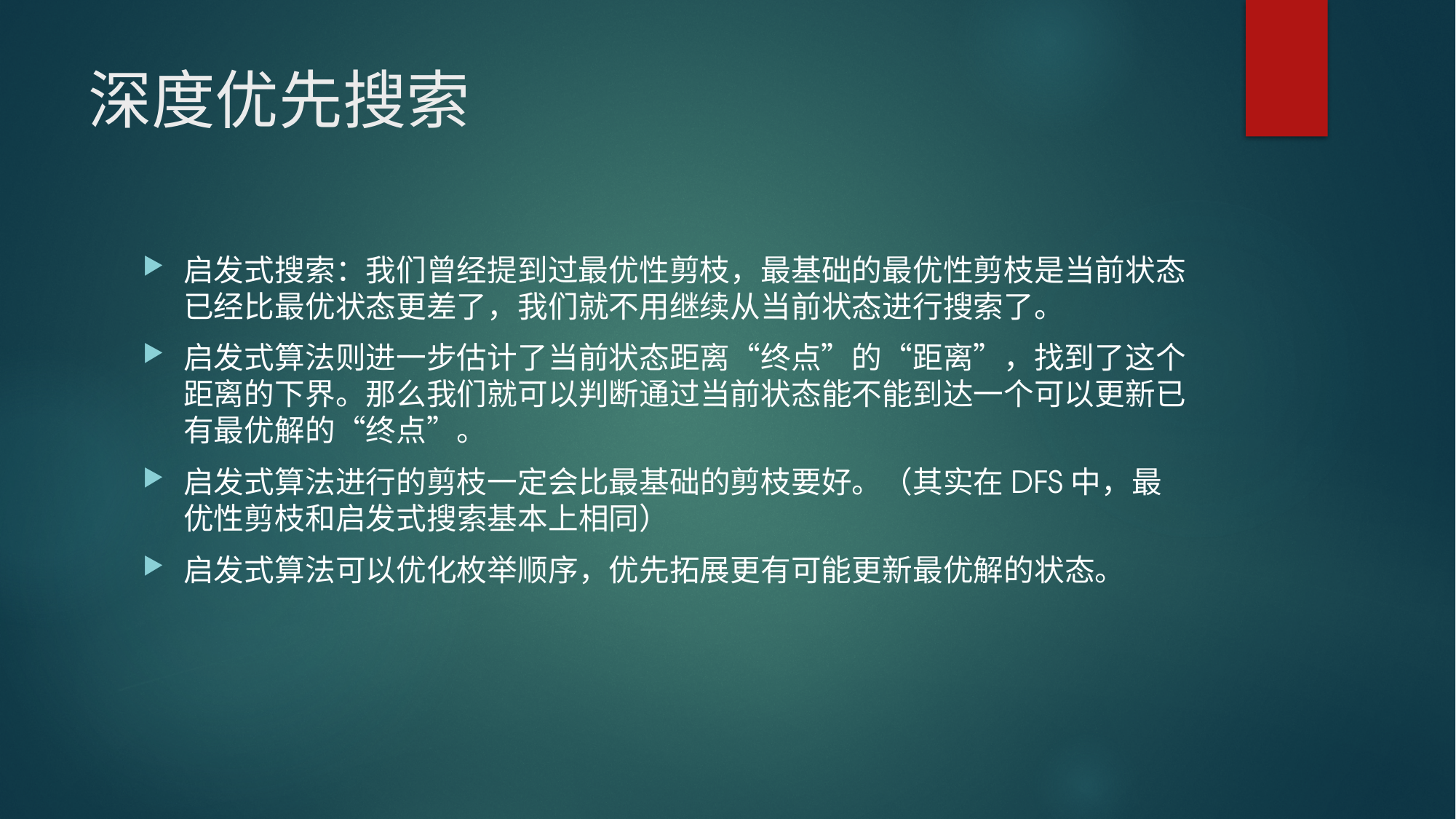

# 深度优先搜索
启发式搜索：我们曾经提到过最优性剪枝，最基础的最优性剪枝是当前状态已经比最优状态更差了，我们就不用继续从当前状态进行搜索了。
启发式算法则进一步估计了当前状态距离“终点”的“距离”，找到了这个距离的下界。那么我们就可以判断通过当前状态能不能到达一个可以更新已有最优解的“终点”。
启发式算法进行的剪枝一定会比最基础的剪枝要好。（其实在DFS中，最优性剪枝和启发式搜索基本上相同）
启发式算法可以优化枚举顺序，优先拓展更有可能更新最优解的状态。